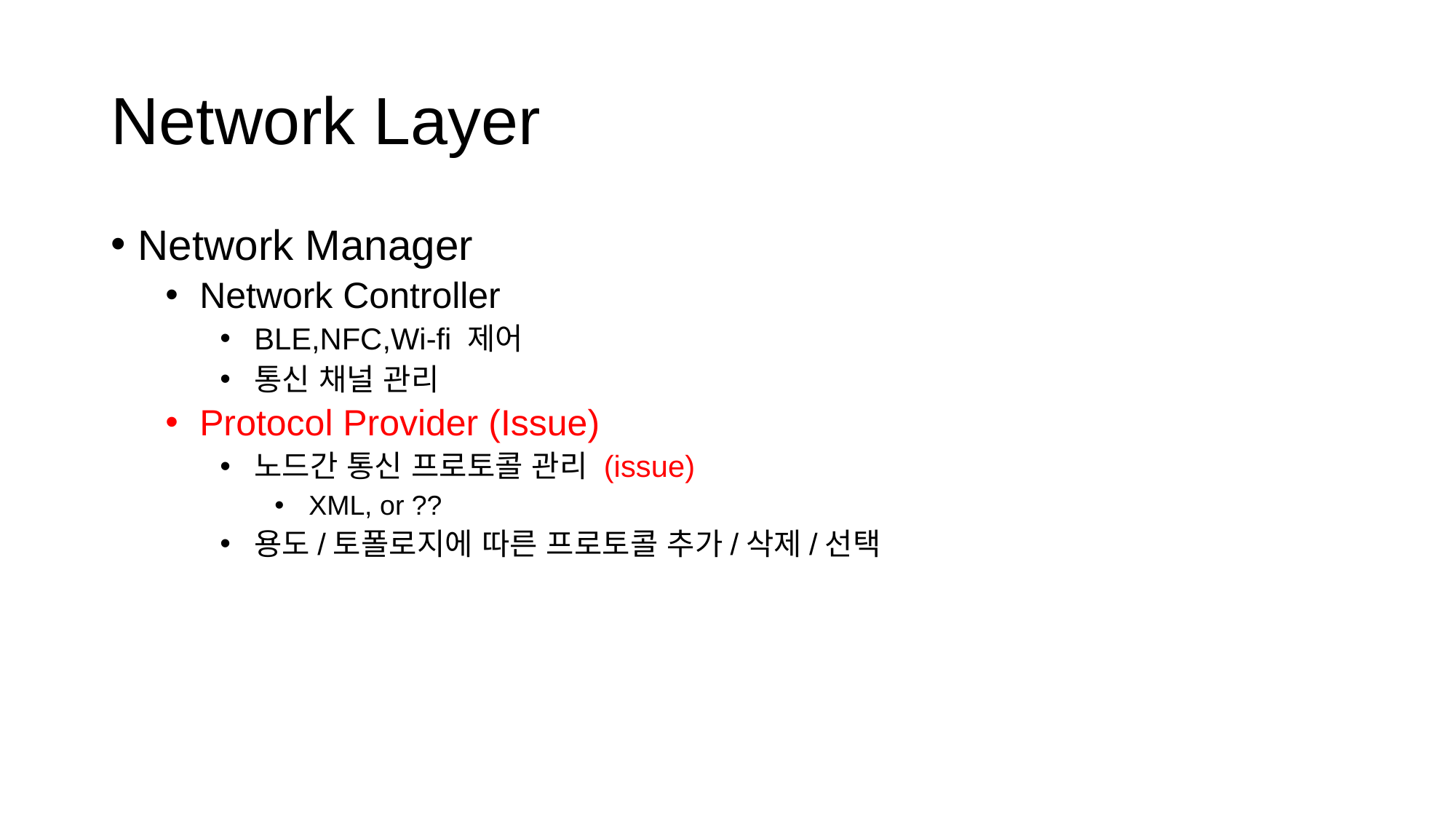

# Network Layer
Network Manager
Network Controller
BLE,NFC,Wi-fi 제어
통신 채널 관리
Protocol Provider (Issue)
노드간 통신 프로토콜 관리 (issue)
XML, or ??
용도/토폴로지에 따른 프로토콜 추가/삭제/선택